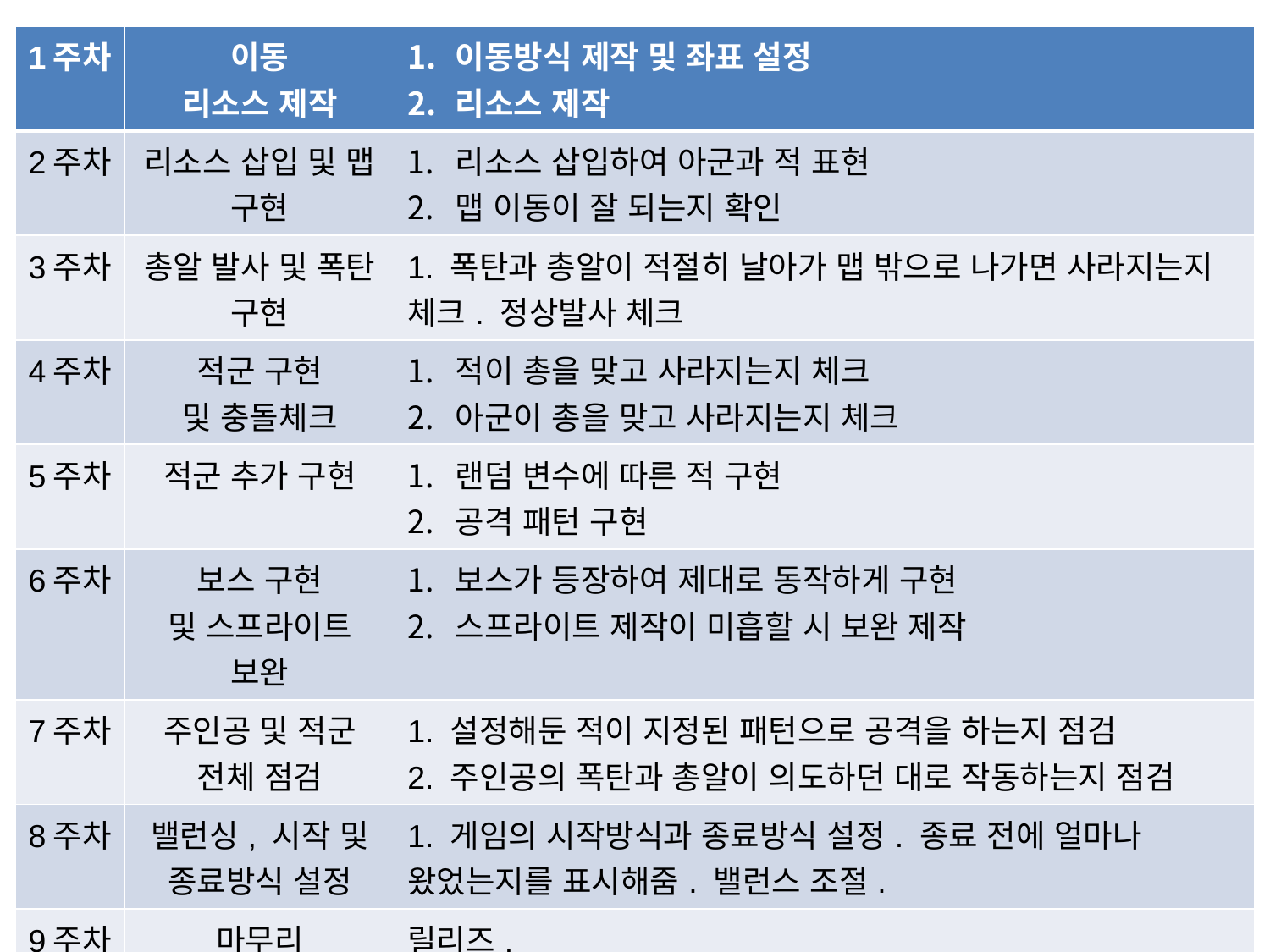

| 1주차 | 이동 리소스 제작 | 이동방식 제작 및 좌표 설정 리소스 제작 |
| --- | --- | --- |
| 2주차 | 리소스 삽입 및 맵 구현 | 리소스 삽입하여 아군과 적 표현 맵 이동이 잘 되는지 확인 |
| 3주차 | 총알 발사 및 폭탄 구현 | 1. 폭탄과 총알이 적절히 날아가 맵 밖으로 나가면 사라지는지 체크. 정상발사 체크 |
| 4주차 | 적군 구현 및 충돌체크 | 적이 총을 맞고 사라지는지 체크 아군이 총을 맞고 사라지는지 체크 |
| 5주차 | 적군 추가 구현 | 랜덤 변수에 따른 적 구현 공격 패턴 구현 |
| 6주차 | 보스 구현 및 스프라이트 보완 | 보스가 등장하여 제대로 동작하게 구현 스프라이트 제작이 미흡할 시 보완 제작 |
| 7주차 | 주인공 및 적군 전체 점검 | 1. 설정해둔 적이 지정된 패턴으로 공격을 하는지 점검 2. 주인공의 폭탄과 총알이 의도하던 대로 작동하는지 점검 |
| 8주차 | 밸런싱, 시작 및 종료방식 설정 | 1. 게임의 시작방식과 종료방식 설정. 종료 전에 얼마나 왔었는지를 표시해줌. 밸런스 조절. |
| 9주차 | 마무리 | 릴리즈. |
#